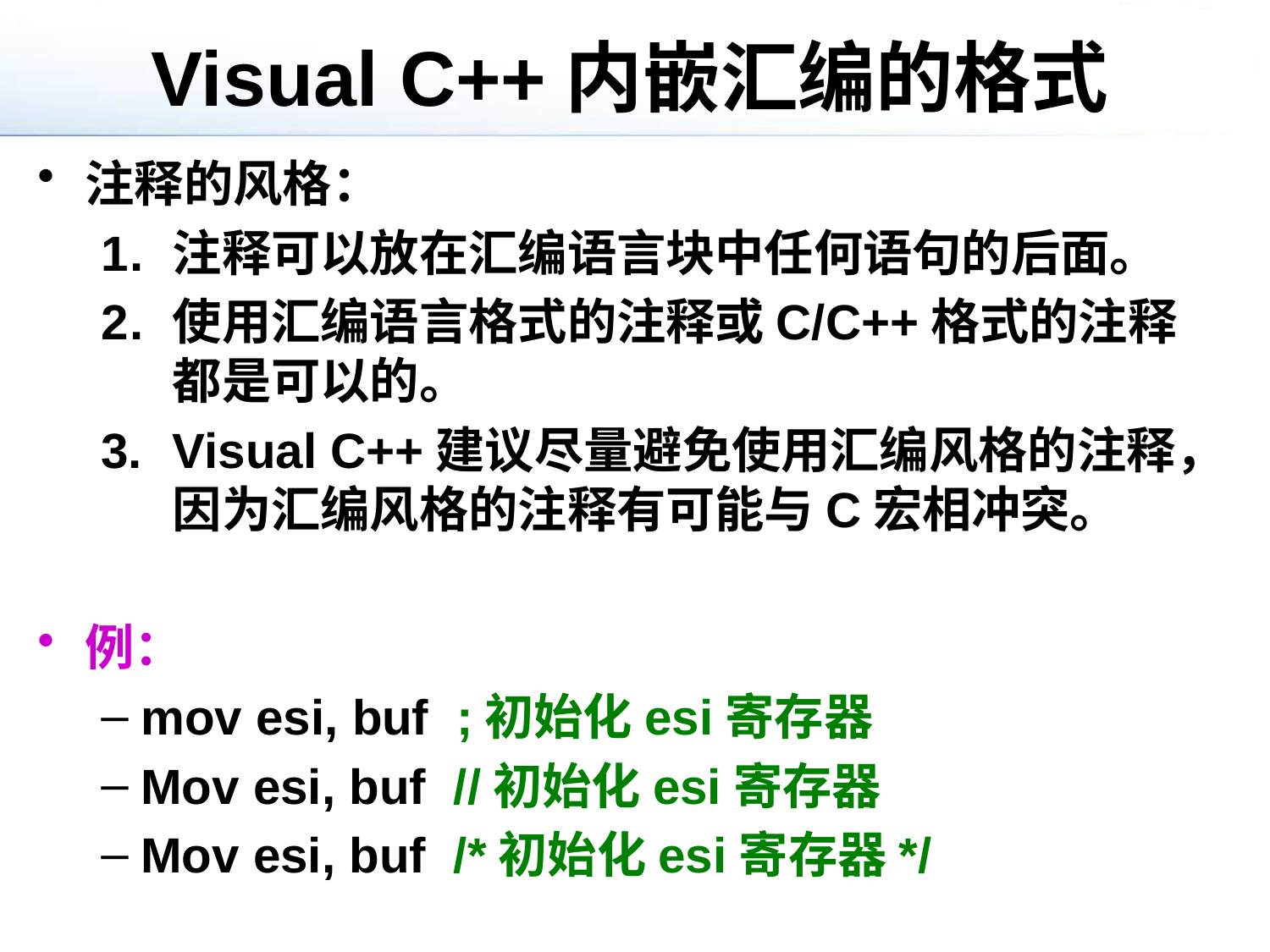

# Visual C++内嵌汇编的格式
注释的风格：
注释可以放在汇编语言块中任何语句的后面。
使用汇编语言格式的注释或C/C++格式的注释都是可以的。
Visual C++建议尽量避免使用汇编风格的注释，因为汇编风格的注释有可能与C宏相冲突。

例：
mov esi, buf  ;初始化esi寄存器
Mov esi, buf  //初始化esi寄存器
Mov esi, buf  /*初始化esi寄存器*/